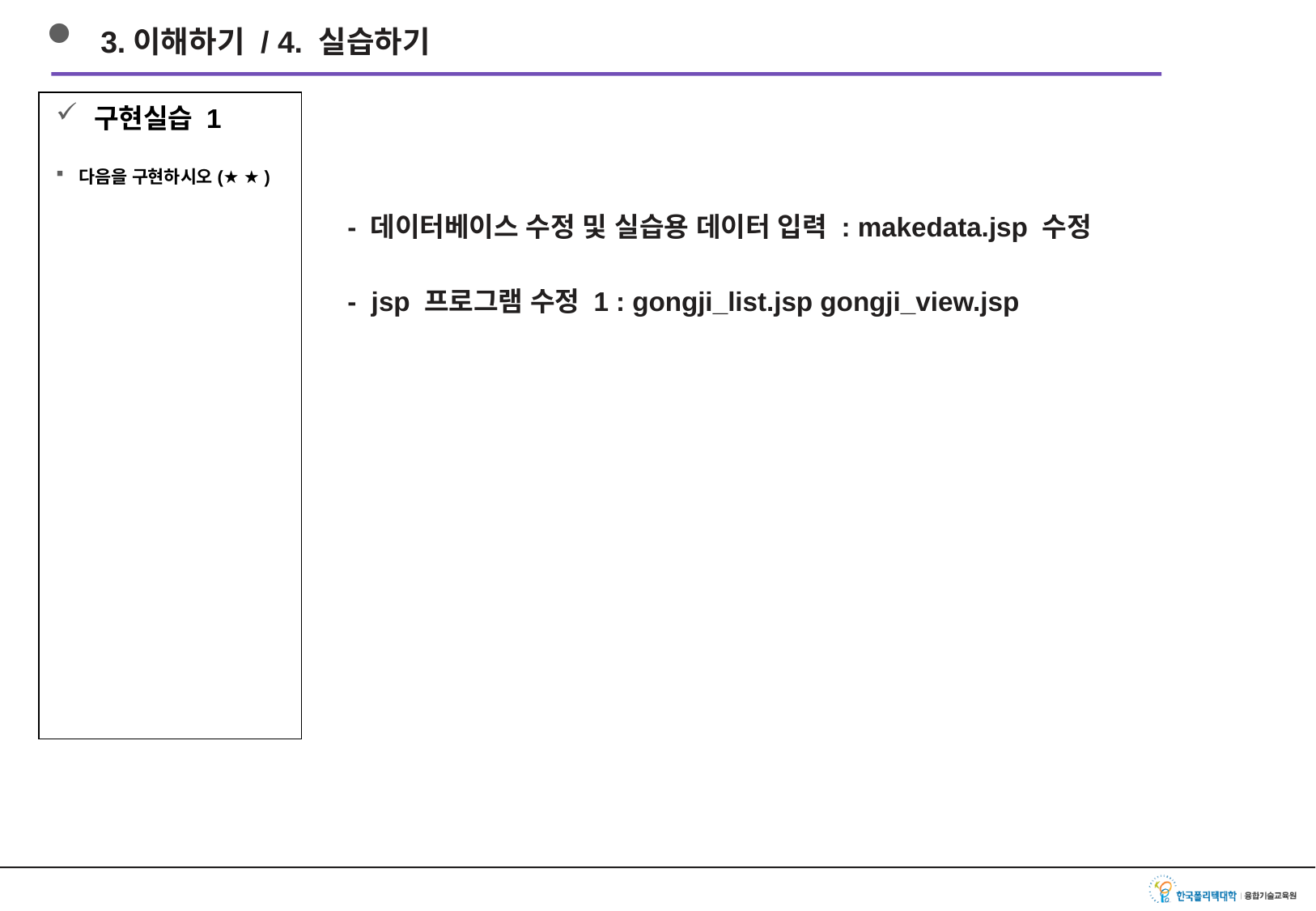

3.이해하기 / 4. 실습하기
구현실습 1

다음을 구현하시오(★ ★ )

- 데이터베이스 수정 및 실습용 데이터 입력 : makedata.jsp 수정
-  jsp 프로그램 수정 1 : gongji_list.jsp gongji_view.jsp